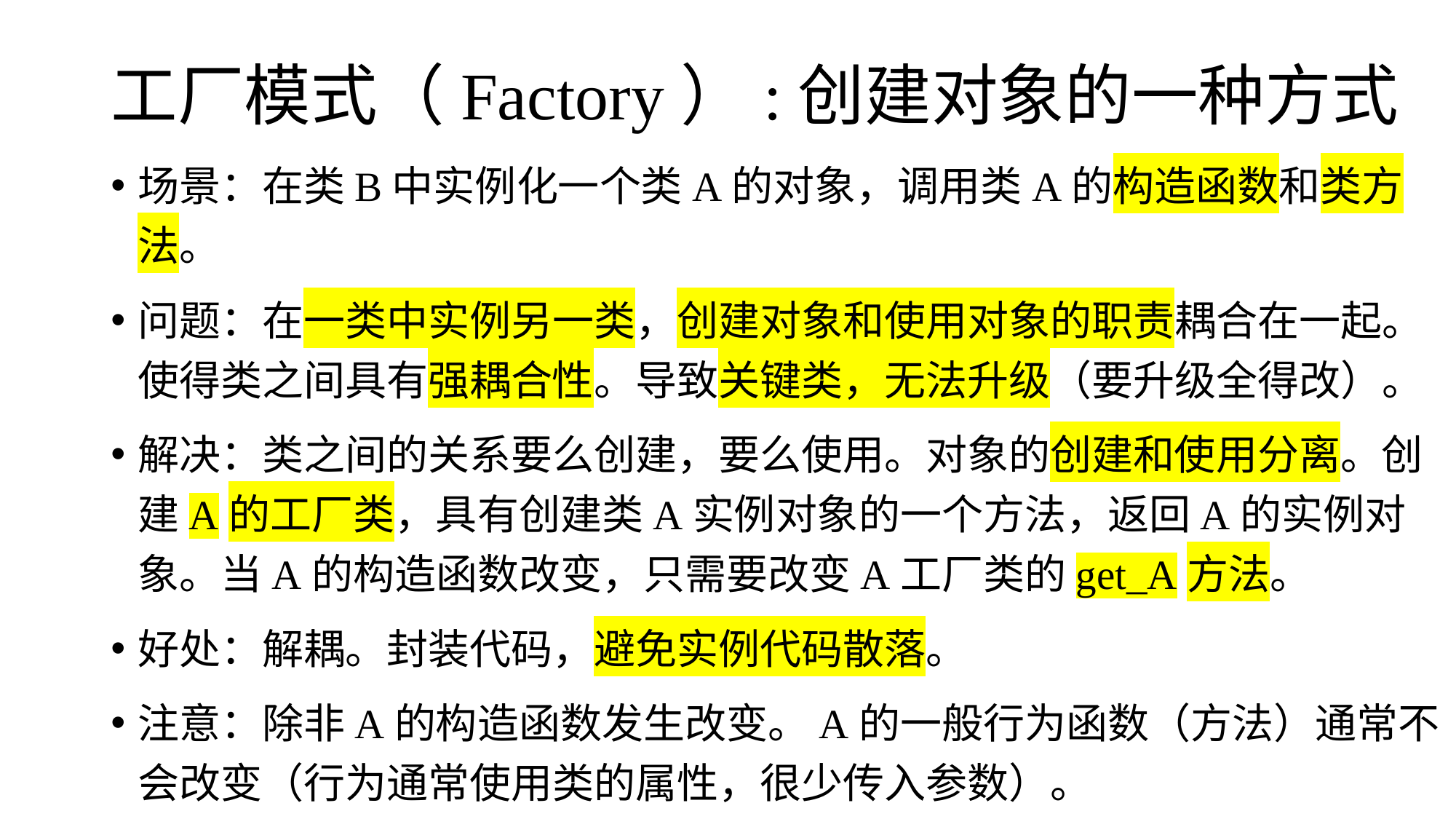

# 工厂模式（Factory）:创建对象的一种方式
场景：在类B中实例化一个类A的对象，调用类A的构造函数和类方法。
问题：在一类中实例另一类，创建对象和使用对象的职责耦合在一起。使得类之间具有强耦合性。导致关键类，无法升级（要升级全得改）。
解决：类之间的关系要么创建，要么使用。对象的创建和使用分离。创建A的工厂类，具有创建类A实例对象的一个方法，返回A的实例对象。当A的构造函数改变，只需要改变A工厂类的get_A方法。
好处：解耦。封装代码，避免实例代码散落。
注意：除非A的构造函数发生改变。A的一般行为函数（方法）通常不会改变（行为通常使用类的属性，很少传入参数）。